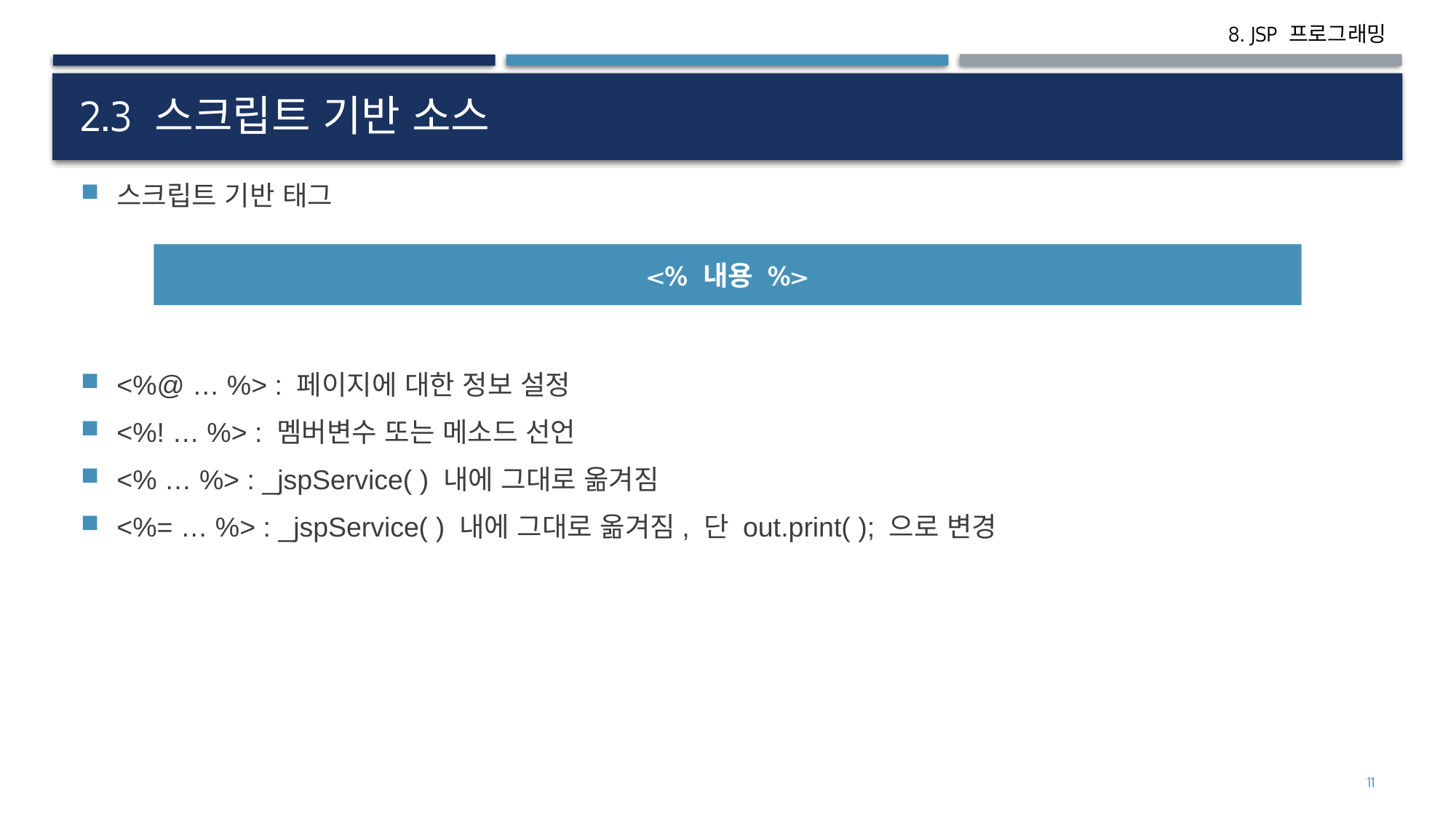

# 2.3 스크립트 기반 소스
스크립트 기반 태그

<%@ … %> : 페이지에 대한 정보 설정
<%! … %> : 멤버변수 또는 메소드 선언
<% … %> : _jspService( ) 내에 그대로 옮겨짐
<%= … %> : _jspService( ) 내에 그대로 옮겨짐, 단 out.print( ); 으로 변경
<% 내용 %>
11